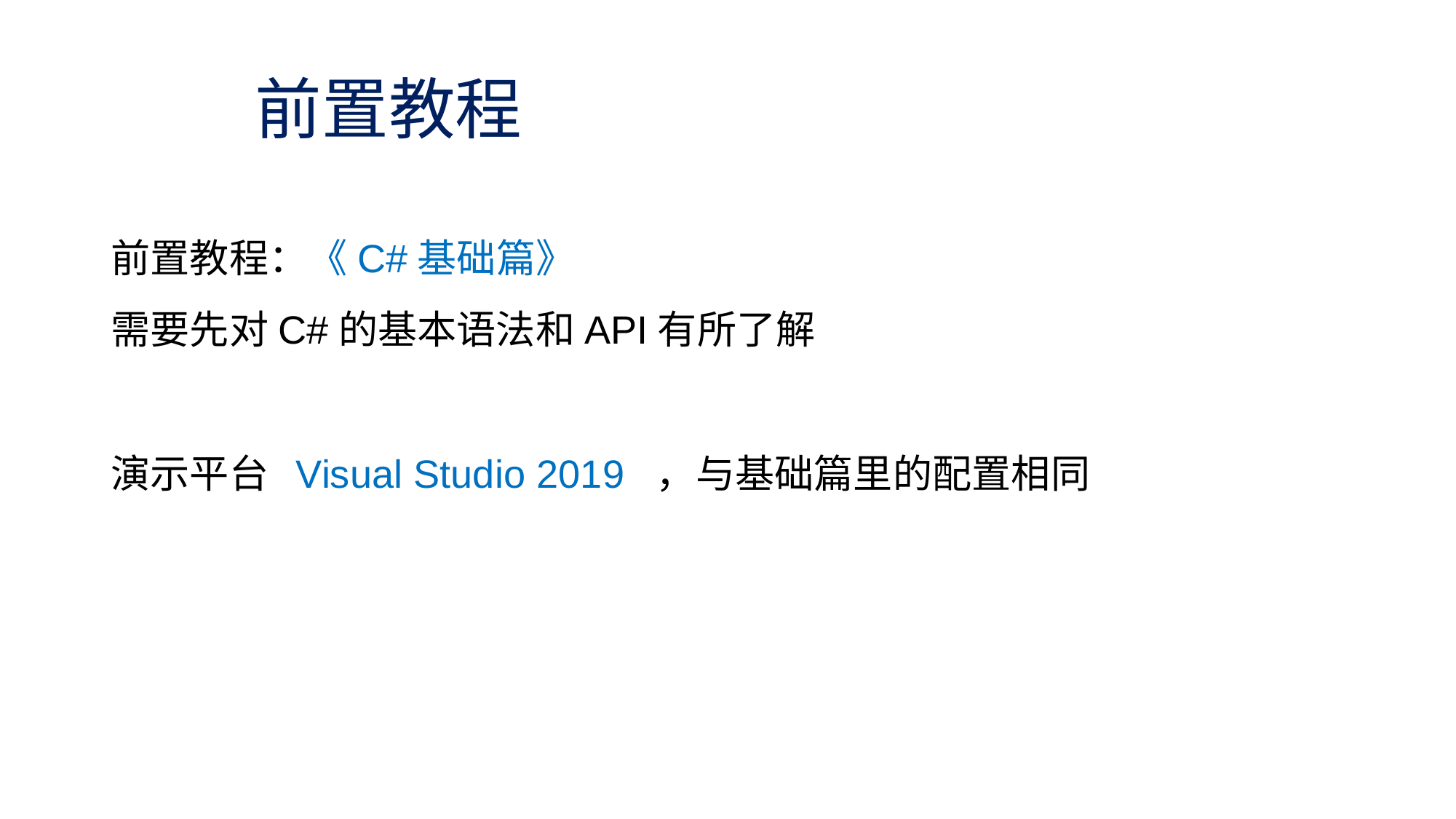

# 前置教程
前置教程：《C#基础篇》
需要先对C#的基本语法和API有所了解

演示平台  Visual Studio 2019  ，与基础篇里的配置相同